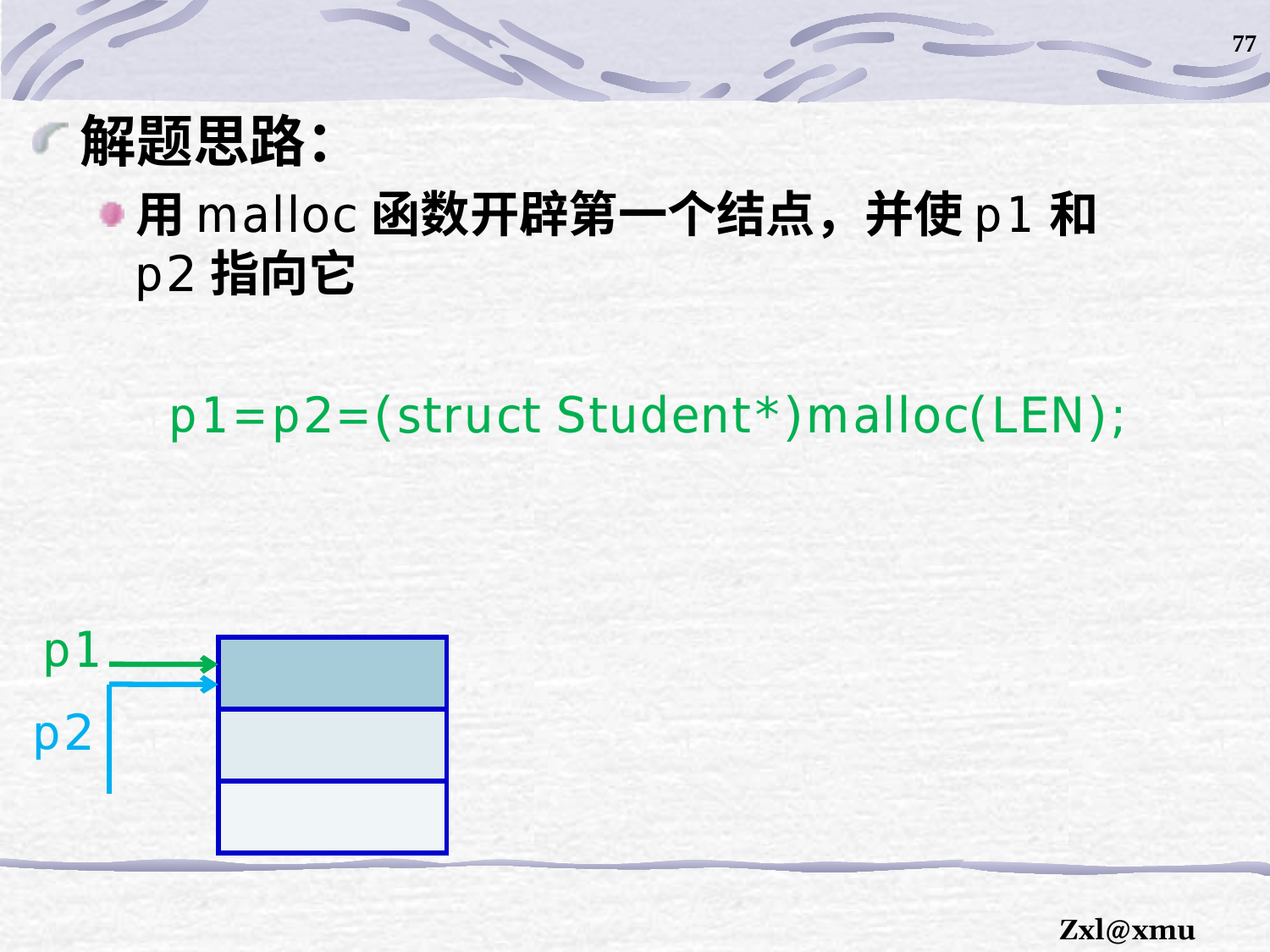

77
解题思路：
用malloc函数开辟第一个结点，并使p1和p2指向它
p1=p2=(struct Student*)malloc(LEN);
p1
|  |
| --- |
|  |
|  |
p2